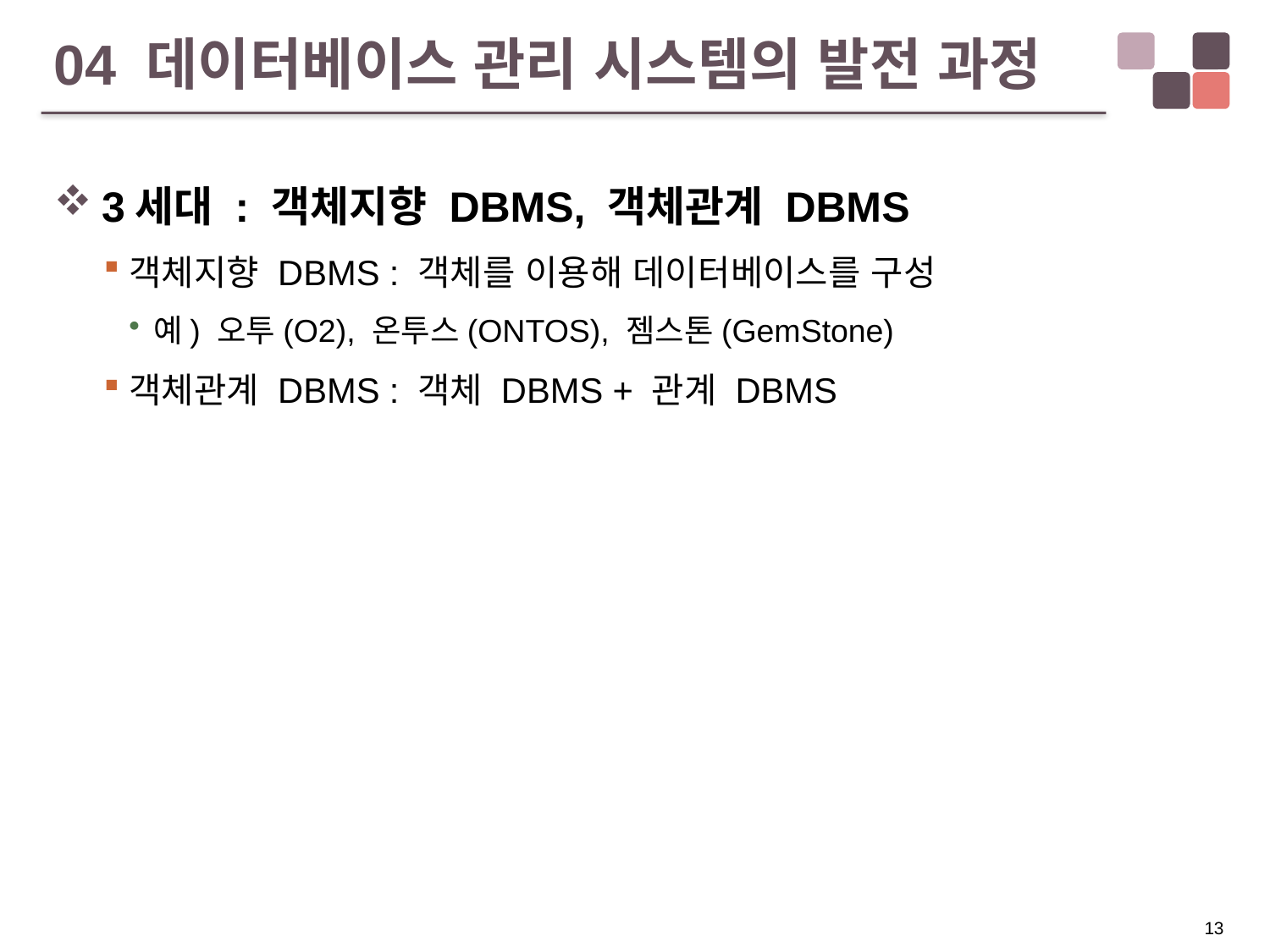

# 04 데이터베이스 관리 시스템의 발전 과정
3세대 : 객체지향 DBMS, 객체관계 DBMS
객체지향 DBMS : 객체를 이용해 데이터베이스를 구성
예) 오투(O2), 온투스(ONTOS), 젬스톤(GemStone)
객체관계 DBMS : 객체 DBMS + 관계 DBMS